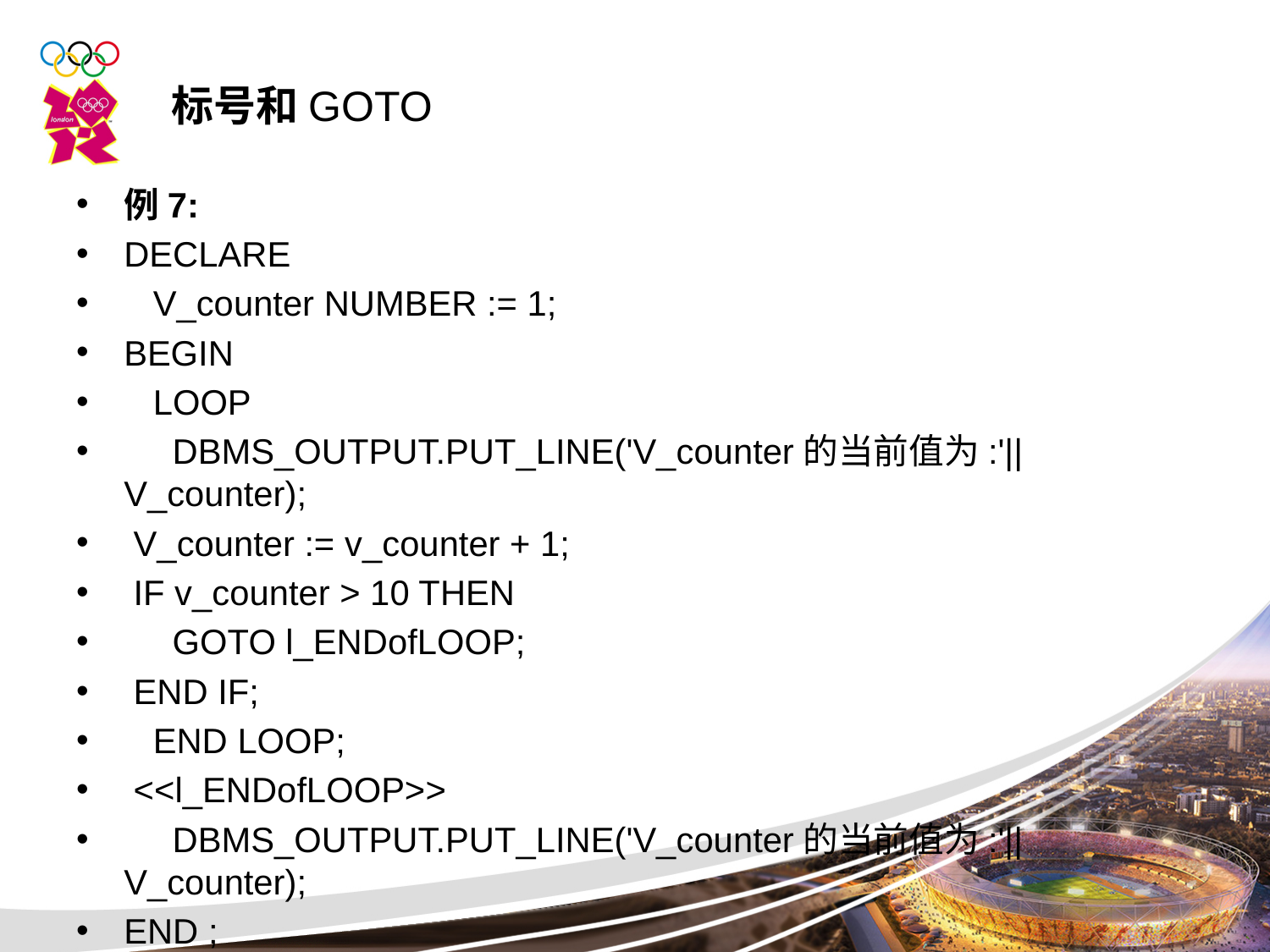

标号和GOTO
例7:
DECLARE
   V_counter NUMBER := 1;
BEGIN
   LOOP
     DBMS_OUTPUT.PUT_LINE('V_counter的当前值为:'||V_counter);
 V_counter := v_counter + 1;
 IF v_counter > 10 THEN
     GOTO l_ENDofLOOP;
 END IF;
   END LOOP;
 <<l_ENDofLOOP>>
     DBMS_OUTPUT.PUT_LINE('V_counter的当前值为:'||V_counter);
END ;